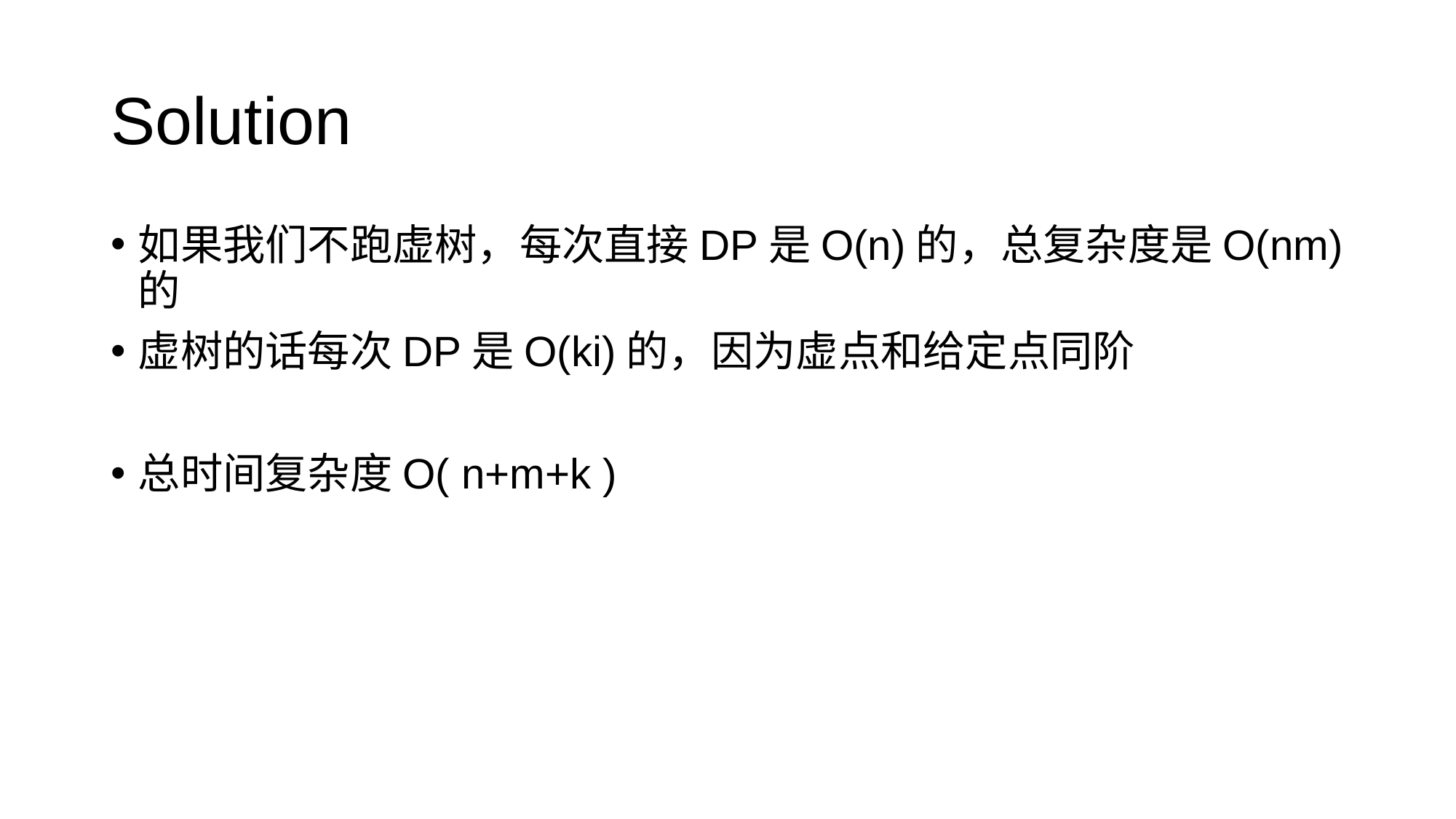

# Solution
如果我们不跑虚树，每次直接DP是O(n)的，总复杂度是O(nm)的
虚树的话每次DP是O(ki)的，因为虚点和给定点同阶

总时间复杂度O( n+m+k )